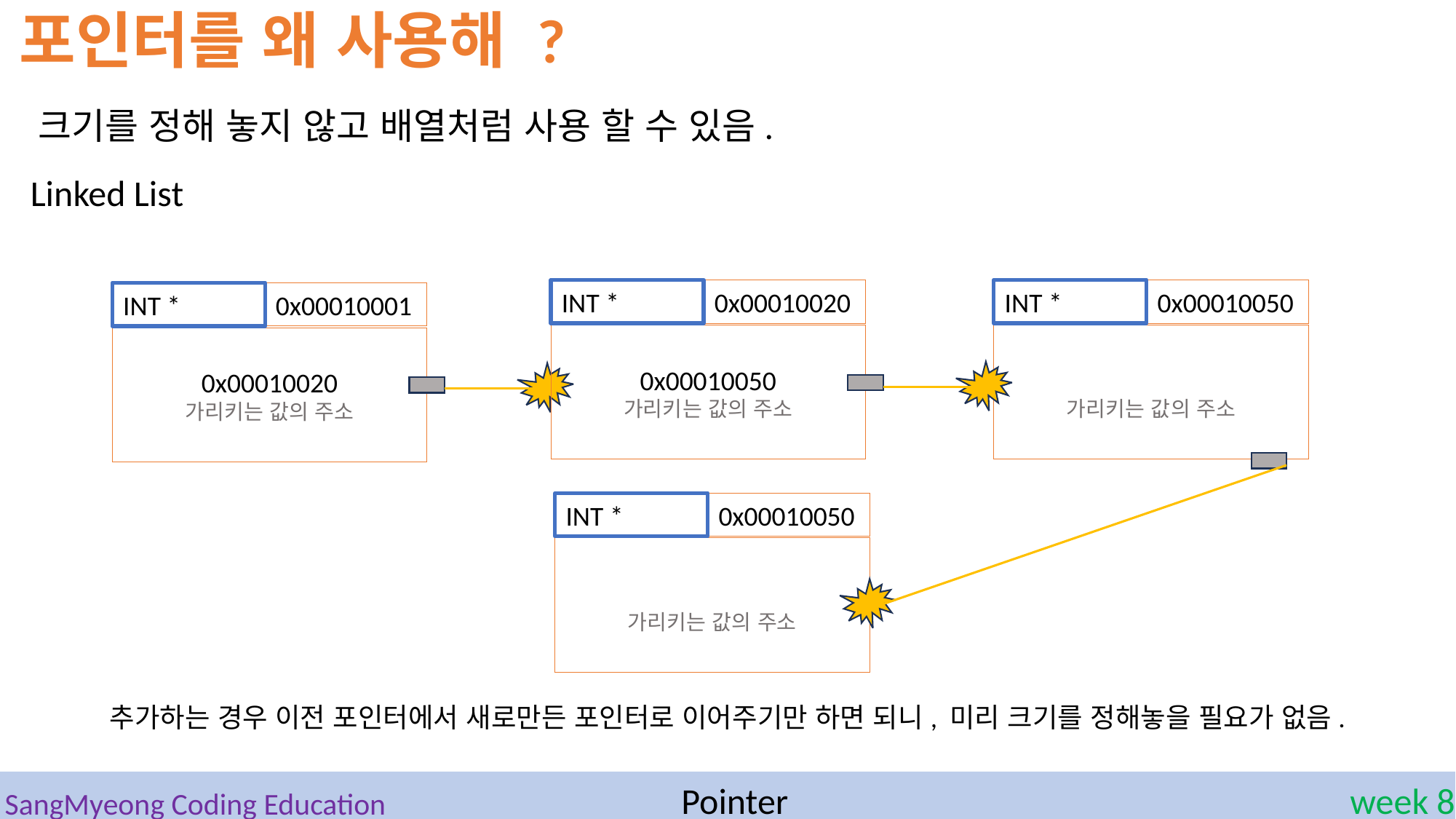

포인터를 왜 사용해 ?
크기를 정해 놓지 않고 배열처럼 사용 할 수 있음.
Linked List
0x00010020
INT *

0x00010050
가리키는 값의 주소

0x00010050
INT *

가리키는 값의 주소

0x00010001
INT *

0x00010020
가리키는 값의 주소

0x00010050
INT *

가리키는 값의 주소

추가하는 경우 이전 포인터에서 새로만든 포인터로 이어주기만 하면 되니, 미리 크기를 정해놓을 필요가 없음.

Pointer
# SangMyeong Coding Education
week 8